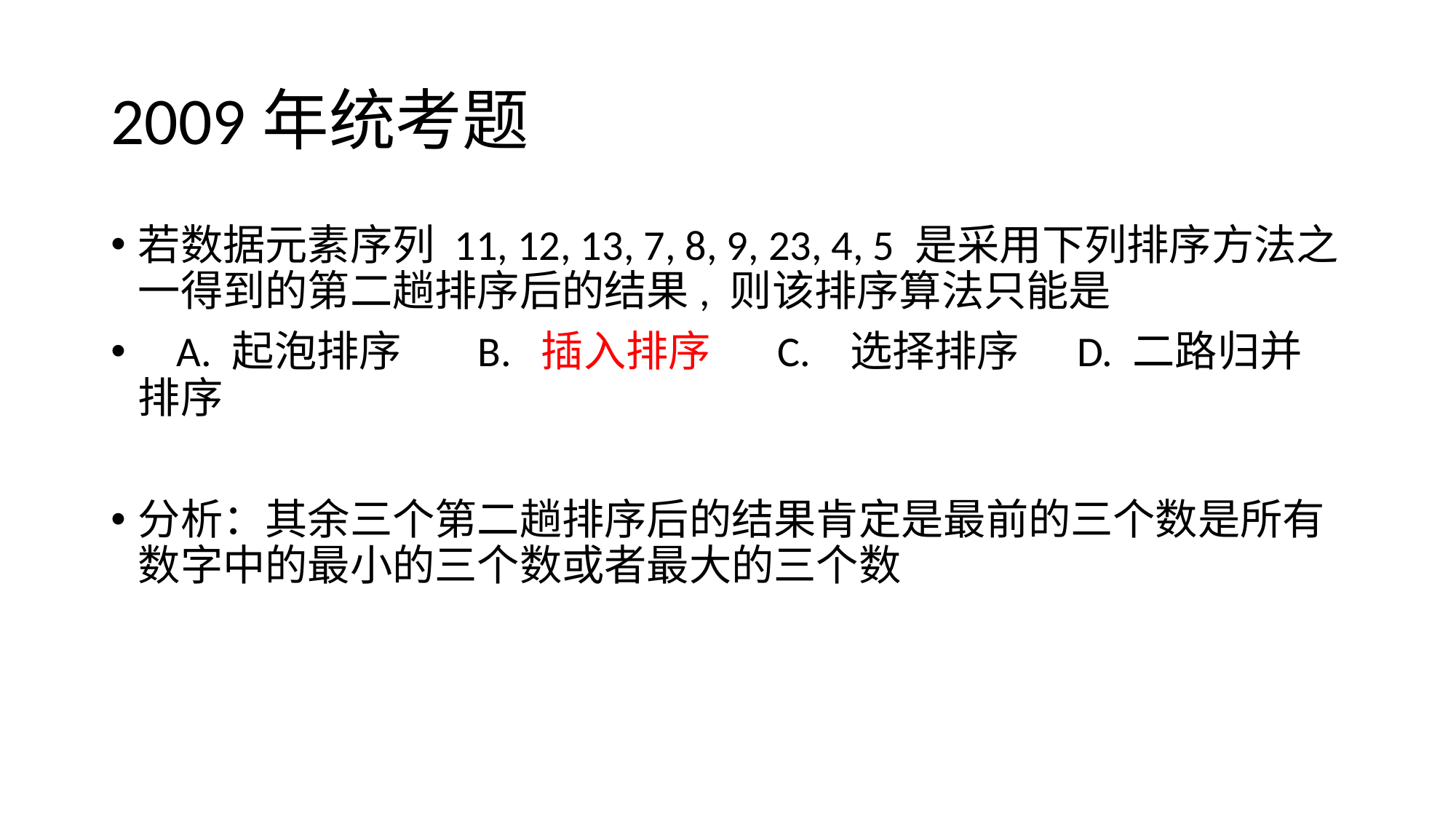

# 2009年统考题
若数据元素序列 11, 12, 13, 7, 8, 9, 23, 4, 5 是采用下列排序方法之一得到的第二趟排序后的结果, 则该排序算法只能是
    A. 起泡排序       B.  插入排序      C.   选择排序     D. 二路归并排序

分析：其余三个第二趟排序后的结果肯定是最前的三个数是所有数字中的最小的三个数或者最大的三个数